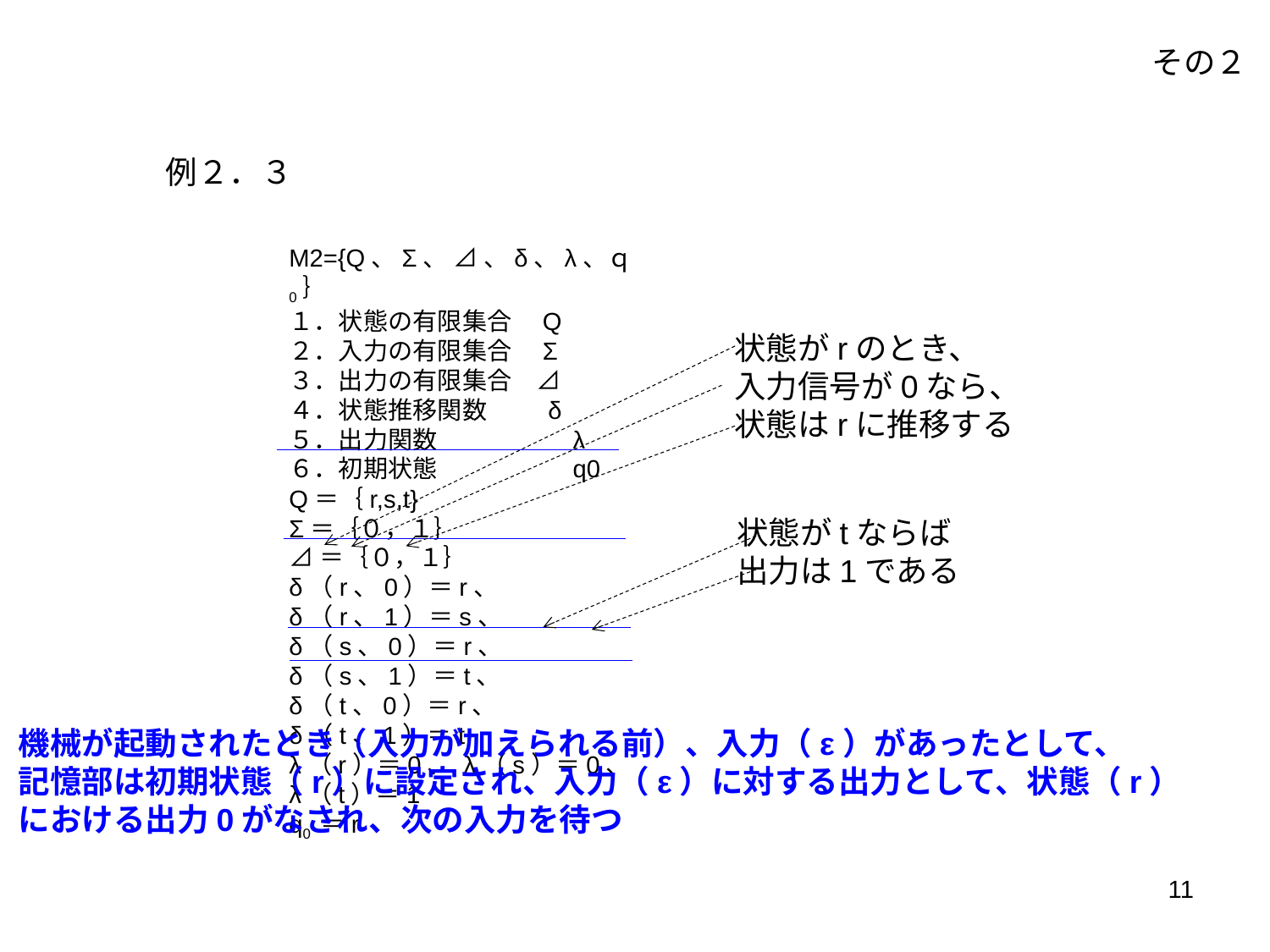

その２
例２．３
M2={Q、Σ、 ⊿ 、δ、λ、ｑ0｝
１．状態の有限集合　Q
２．入力の有限集合　Σ
３．出力の有限集合　⊿
４．状態推移関数　　 δ
５．出力関数　　　　　 λ
６．初期状態　　　　　 q0
Q＝｛r,s,t}
Σ＝｛０，１｝
⊿＝｛０，１｝
δ（r、0）＝r、 δ（r、1）＝s、
δ（s、0）＝r、 δ（s、1）＝t、
δ（t、0）＝r、 δ（t、1）＝t
λ（r）＝0、 λ（s）＝0、 λ（t）＝1
q0 ＝r

状態がrのとき、
入力信号が0なら、
状態はrに推移する
状態がtならば
出力は1である
機械が起動されたとき（入力が加えられる前）、入力（ε）があったとして、
記憶部は初期状態（r）に設定され、入力（ε）に対する出力として、状態（r）
における出力0がなされ、次の入力を待つ
11